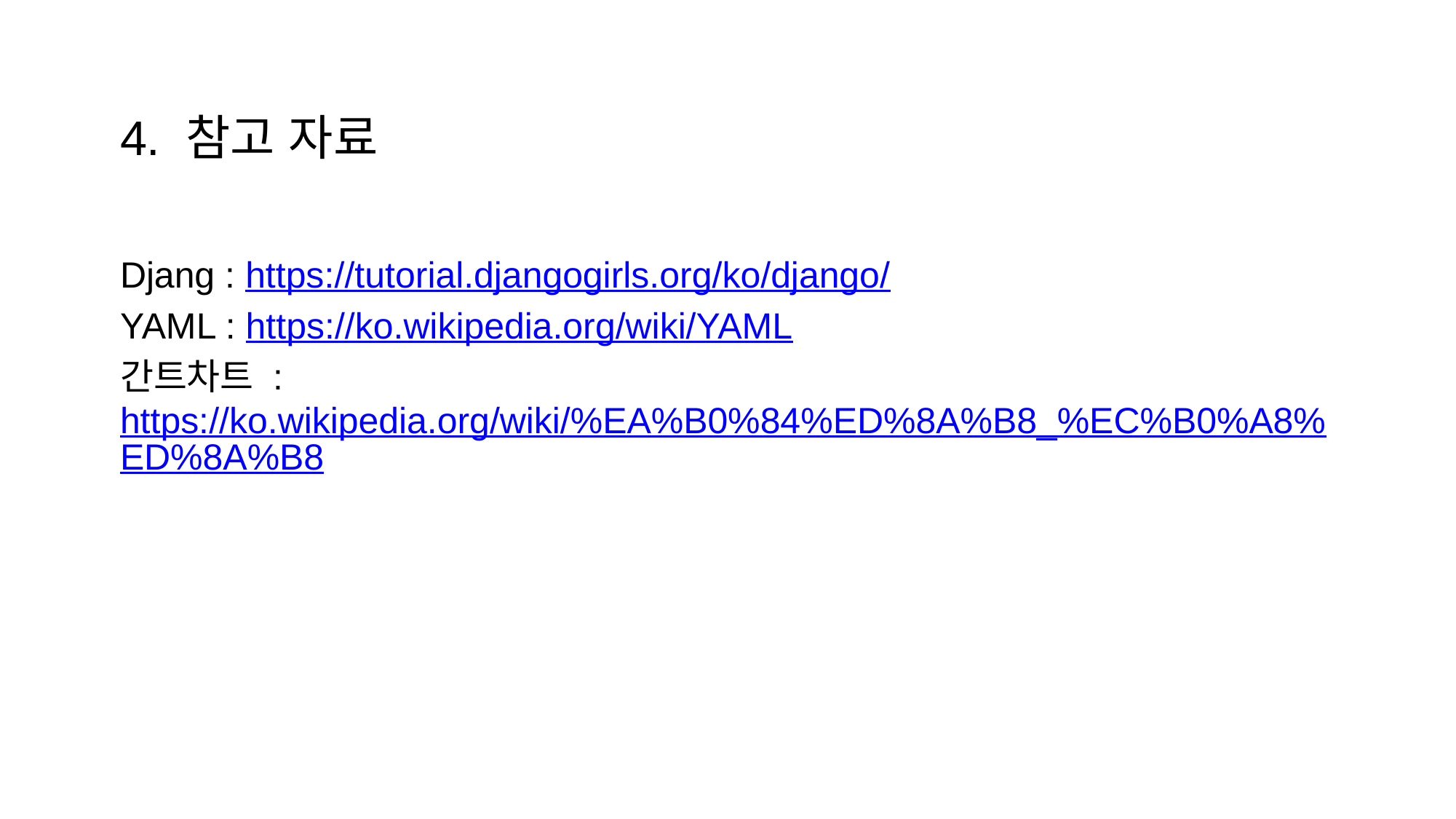

# 4. 참고 자료
Djang : https://tutorial.djangogirls.org/ko/django/
YAML : https://ko.wikipedia.org/wiki/YAML
간트차트 : https://ko.wikipedia.org/wiki/%EA%B0%84%ED%8A%B8_%EC%B0%A8%ED%8A%B8